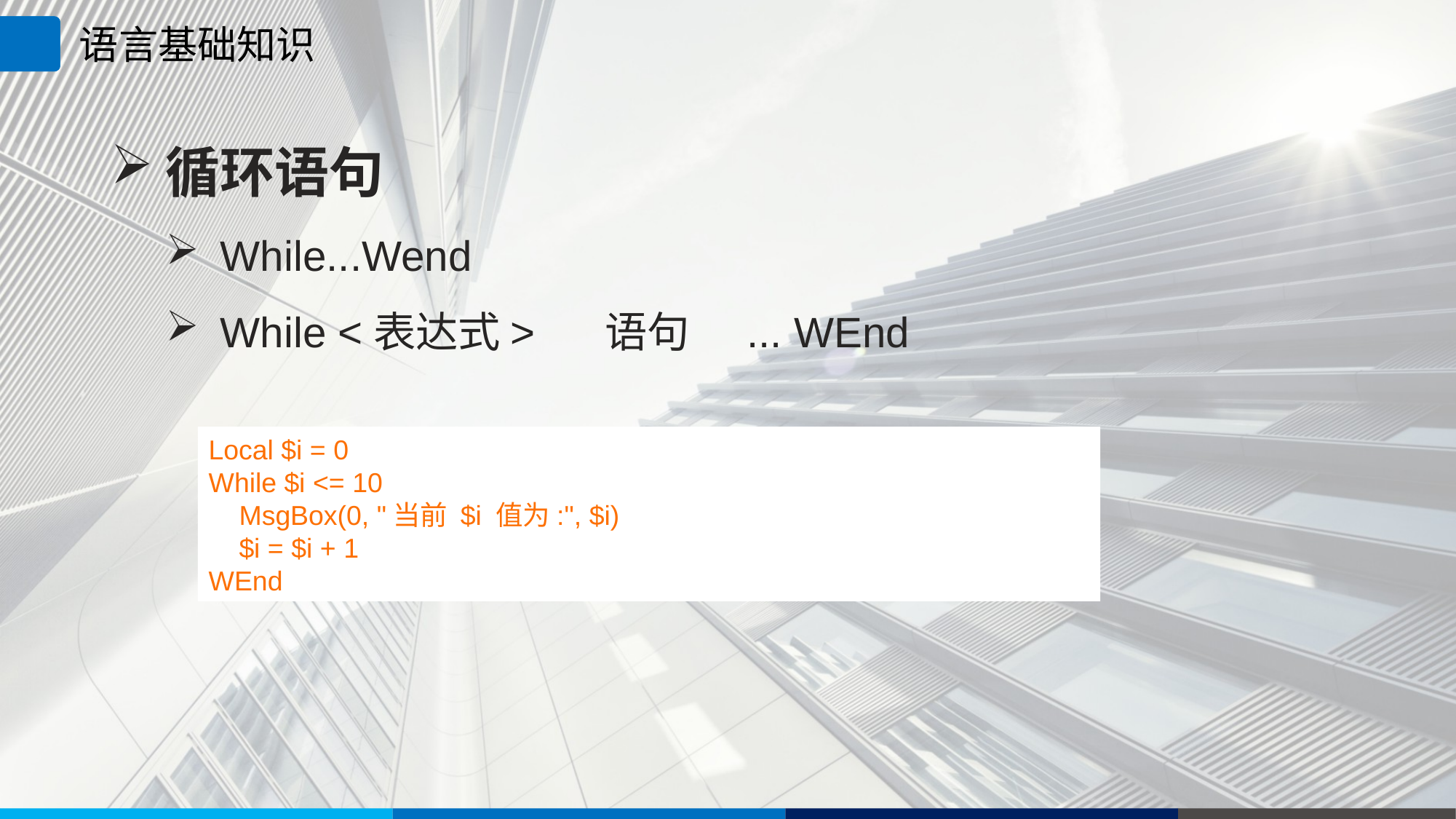

语言基础知识

循环语句
While...Wend
While <表达式>     语句     ... WEnd
Local $i = 0
While $i <= 10
    MsgBox(0, "当前 $i 值为:", $i)
    $i = $i + 1
WEnd